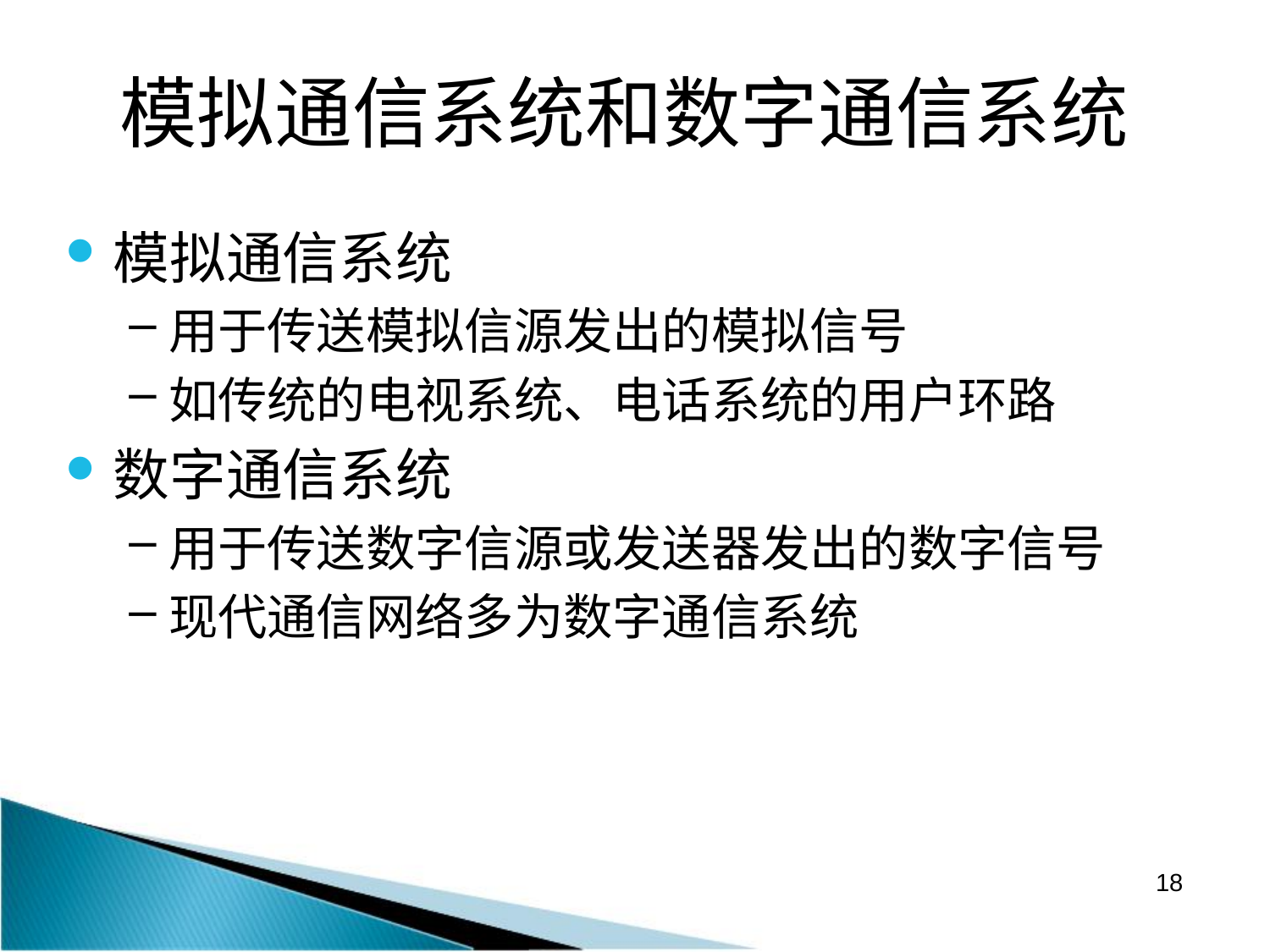

# 模拟通信系统和数字通信系统
模拟通信系统
用于传送模拟信源发出的模拟信号
如传统的电视系统、电话系统的用户环路
数字通信系统
用于传送数字信源或发送器发出的数字信号
现代通信网络多为数字通信系统
18